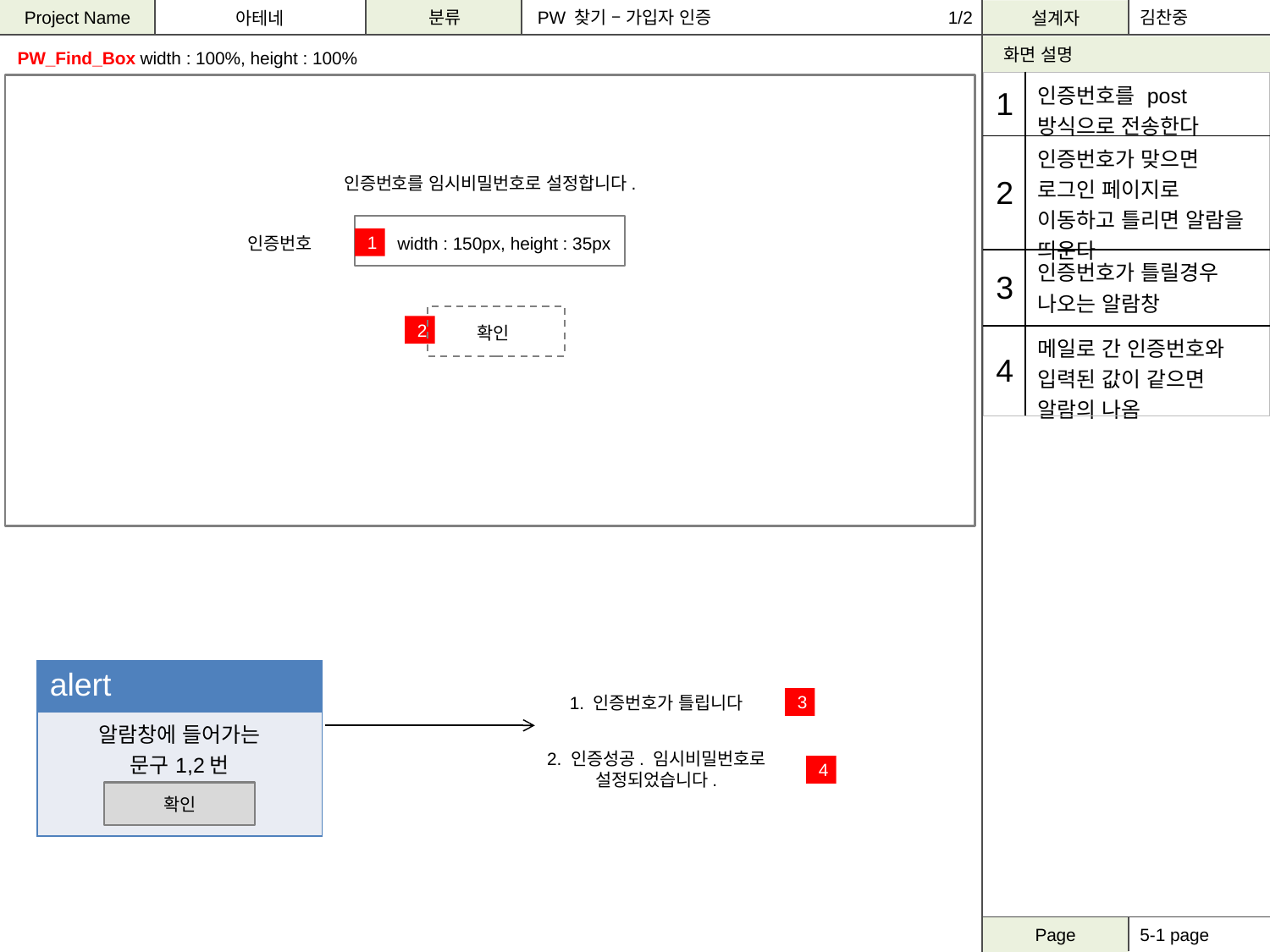

PW 찾기 – 가입자 인증
1/2
김찬중
PW_Find_Box width : 100%, height : 100%
| 1 | 인증번호를 post방식으로 전송한다 |
| --- | --- |
| 2 | 인증번호가 맞으면 로그인 페이지로 이동하고 틀리면 알람을 띄운다 |
| 3 | 인증번호가 틀릴경우 나오는 알람창 |
| 4 | 메일로 간 인증번호와 입력된 값이 같으면 알람의 나옴 |

인증번호를 임시비밀번호로 설정합니다.

인증번호
width : 150px, height : 35px
1

2
확인
| alert |
| --- |
| 알람창에 들어가는 문구1,2번 |
1. 인증번호가 틀립니다
3
2. 인증성공. 임시비밀번호로 설정되었습니다.
4
확인
5-1 page